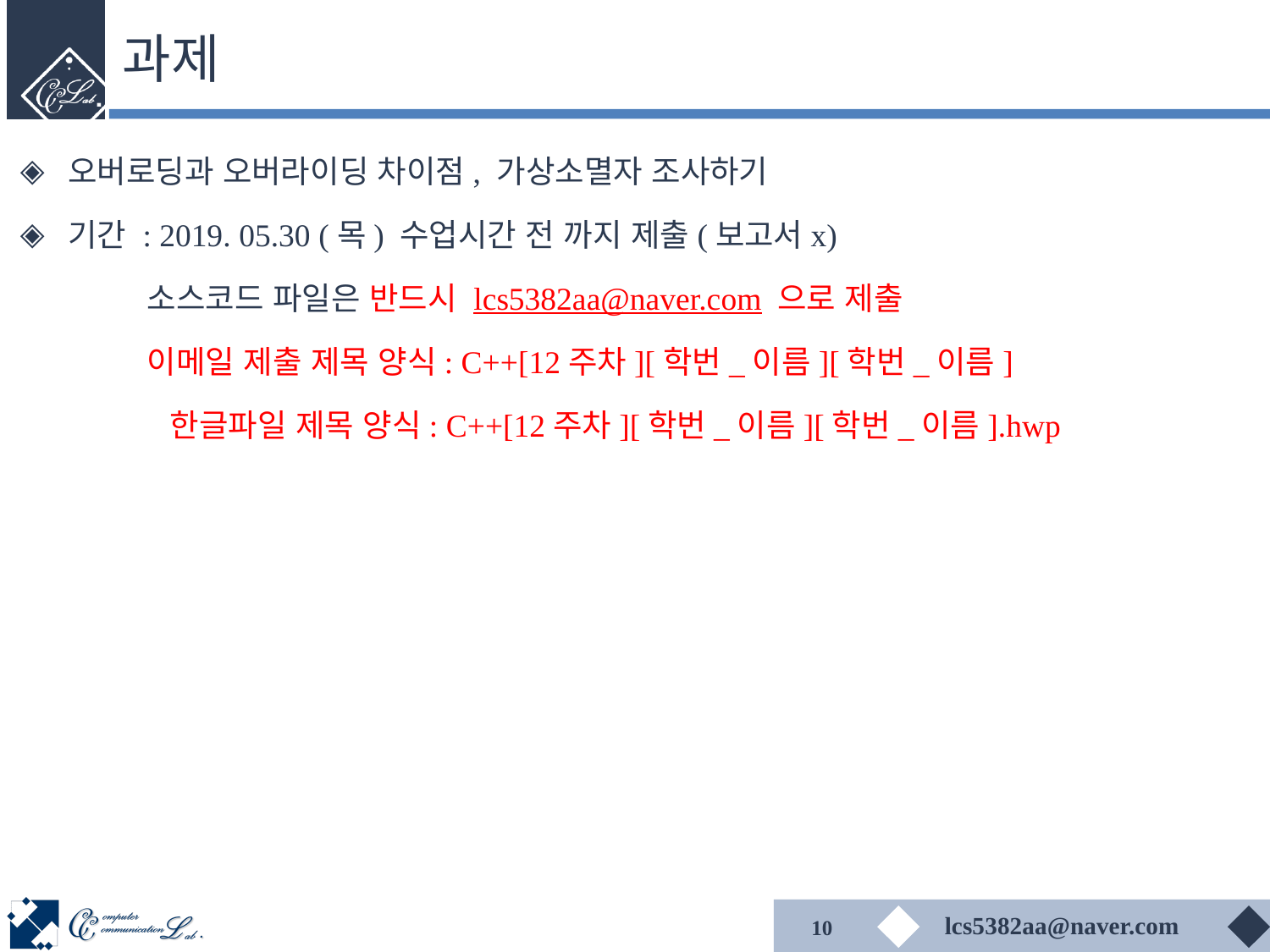

# 과제

오버로딩과 오버라이딩 차이점, 가상소멸자 조사하기
기간 : 2019. 05.30 (목) 수업시간 전 까지 제출(보고서x)
	소스코드 파일은 반드시 lcs5382aa@naver.com 으로 제출
	이메일 제출 제목 양식: C++[12주차][학번_이름][학번_이름]
                한글파일 제목 양식: C++[12주차][학번_이름][학번_이름].hwp